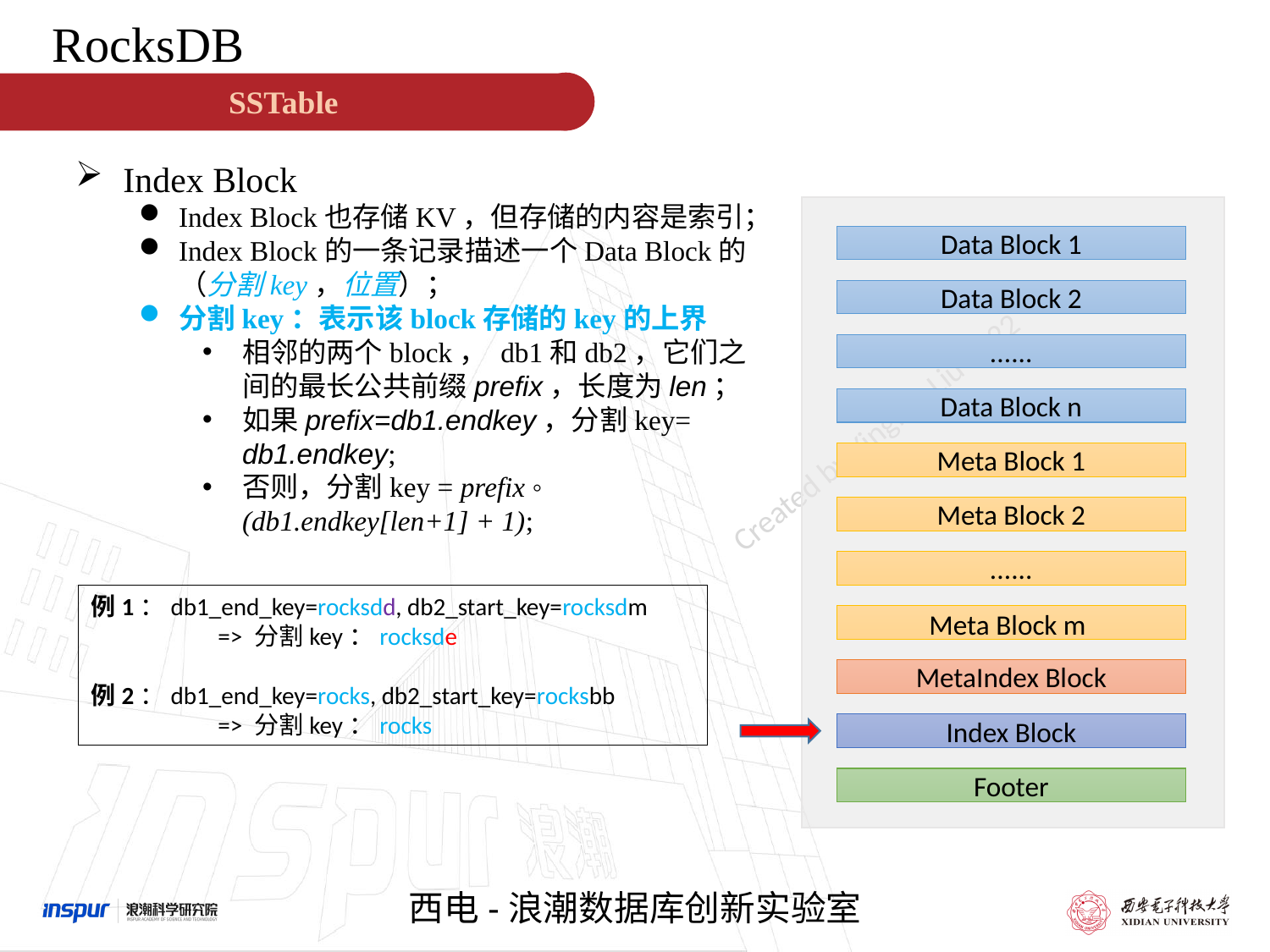

RocksDB

SSTable
Index Block
Index Block也存储KV，但存储的内容是索引；
Index Block的一条记录描述一个Data Block的（分割key，位置）；
分割key：表示该block存储的key的上界
相邻的两个block， db1和db2，它们之间的最长公共前缀prefix，长度为len；
如果prefix=db1.endkey，分割key= db1.endkey;
否则，分割key = prefix ◦ (db1.endkey[len+1] + 1);

Data Block 1
Data Block 2
......
Data Block n
Meta Block 1
Meta Block 2
......
例1：db1_end_key=rocksdd, db2_start_key=rocksdm 	=> 分割key：rocksde

例2：db1_end_key=rocks, db2_start_key=rocksbb 	=> 分割key：rocks
Meta Block m
MetaIndex Block
Index Block

Footer